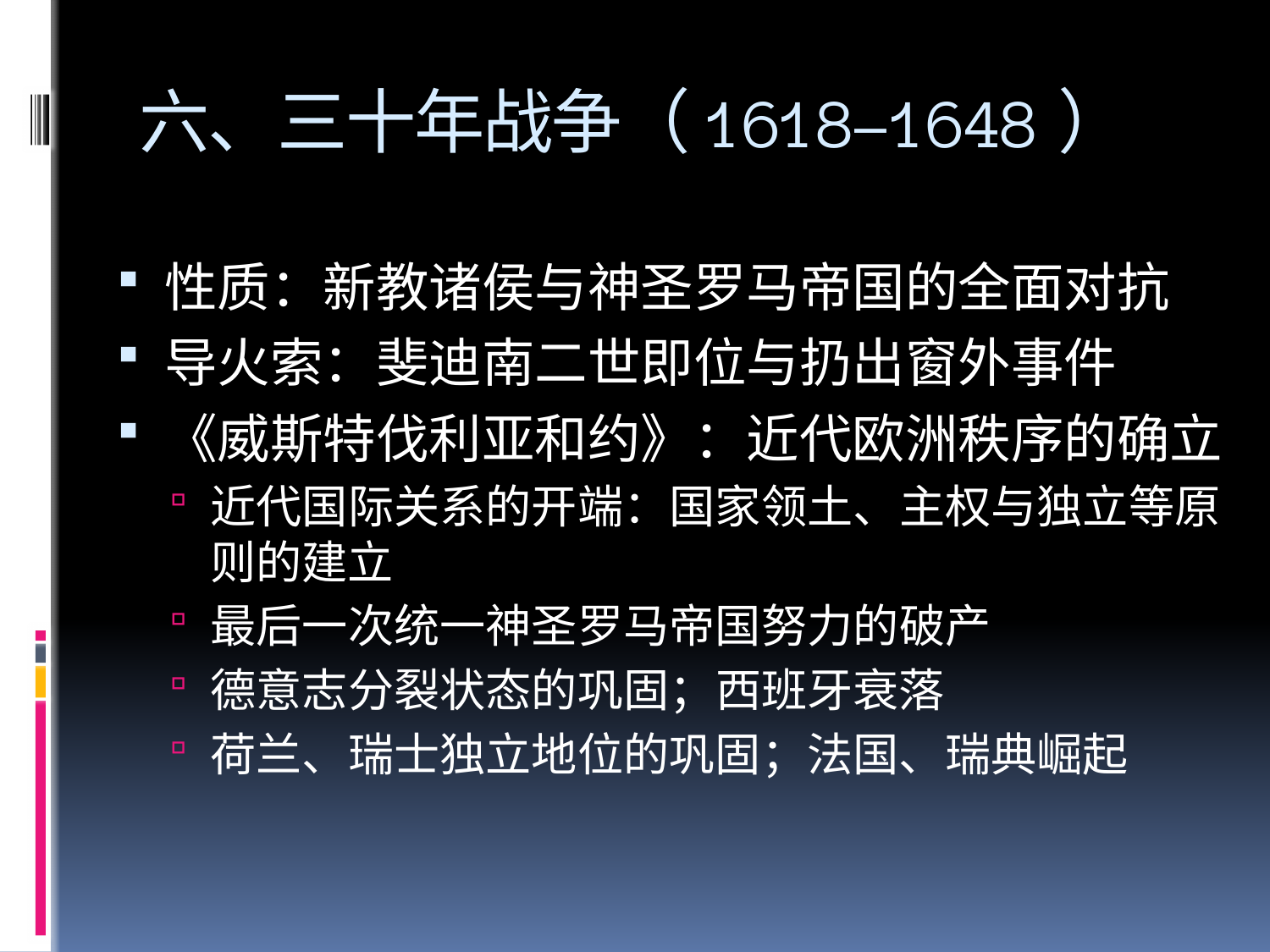

# 六、三十年战争（1618-1648）
性质：新教诸侯与神圣罗马帝国的全面对抗
导火索：斐迪南二世即位与扔出窗外事件
《威斯特伐利亚和约》：近代欧洲秩序的确立
近代国际关系的开端：国家领土、主权与独立等原则的建立
最后一次统一神圣罗马帝国努力的破产
德意志分裂状态的巩固；西班牙衰落
荷兰、瑞士独立地位的巩固；法国、瑞典崛起